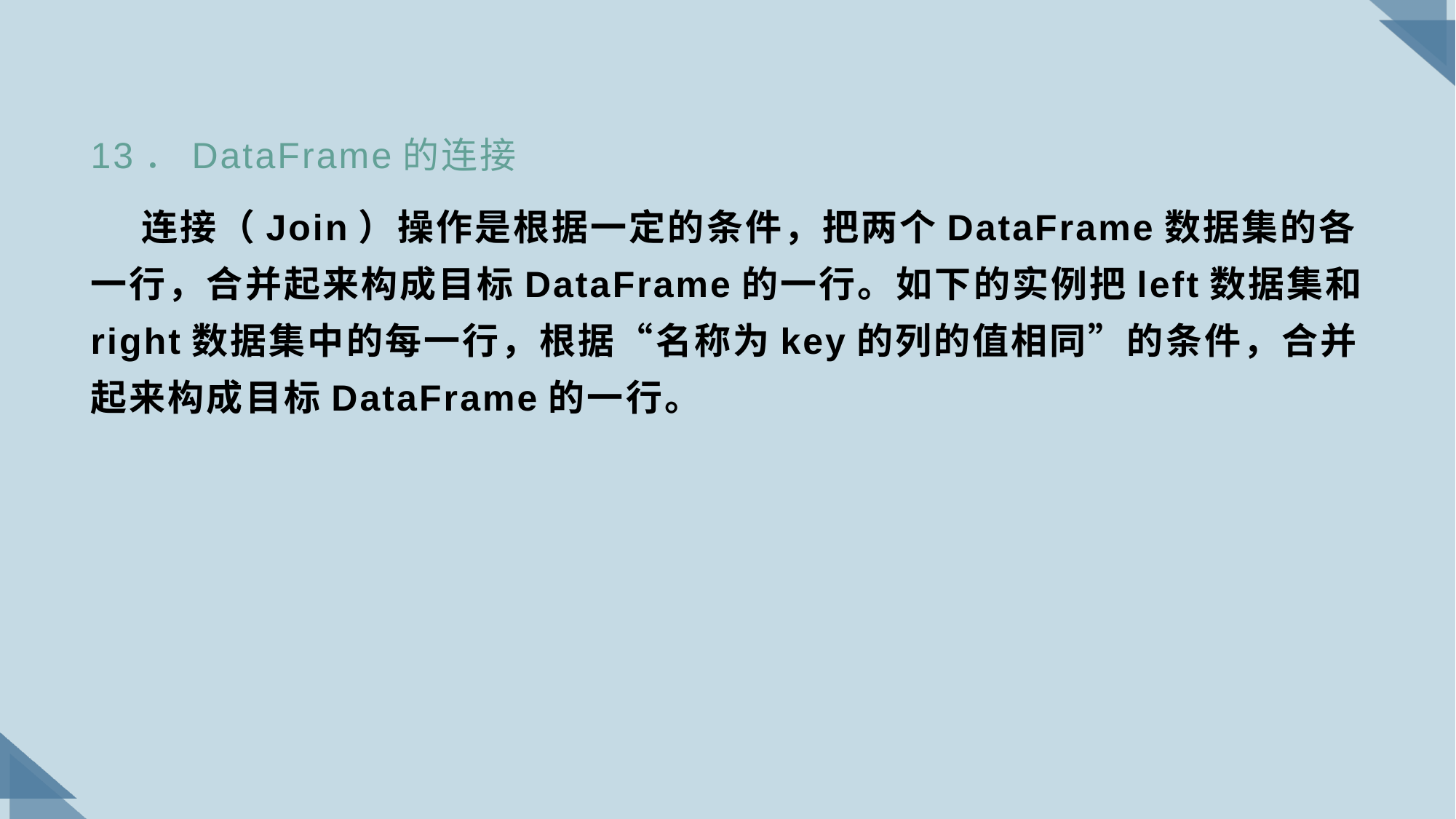

13．DataFrame的连接
    连接（Join）操作是根据一定的条件，把两个DataFrame数据集的各一行，合并起来构成目标DataFrame的一行。如下的实例把left数据集和right数据集中的每一行，根据“名称为key的列的值相同”的条件，合并起来构成目标DataFrame的一行。